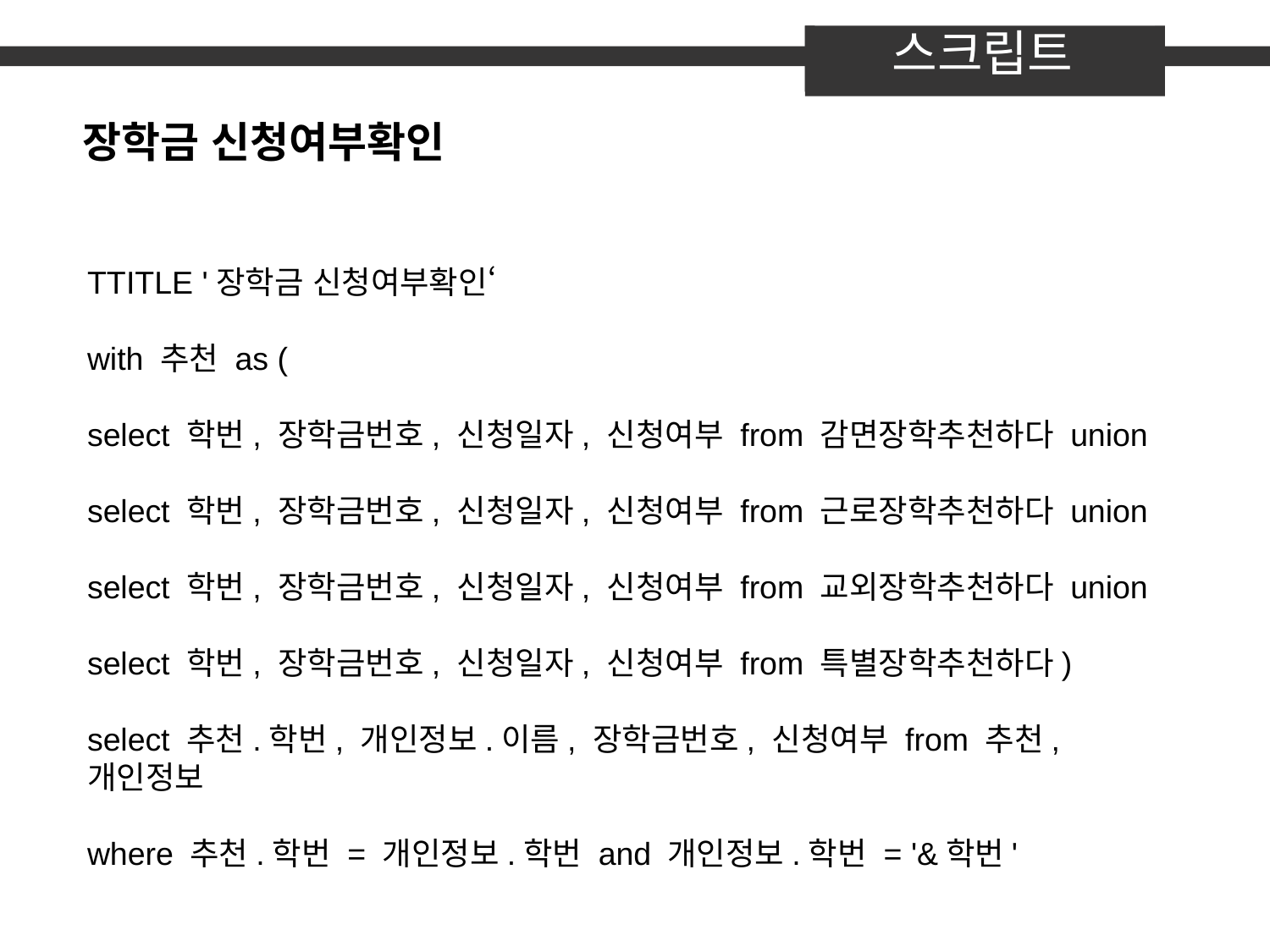

스크립트

장학금 신청여부확인
TTITLE '장학금 신청여부확인‘

with 추천 as (

select 학번, 장학금번호, 신청일자, 신청여부 from 감면장학추천하다 union

select 학번, 장학금번호, 신청일자, 신청여부 from 근로장학추천하다 union

select 학번, 장학금번호, 신청일자, 신청여부 from 교외장학추천하다 union

select 학번, 장학금번호, 신청일자, 신청여부 from 특별장학추천하다)

select 추천.학번, 개인정보.이름, 장학금번호, 신청여부 from 추천, 개인정보

where 추천.학번 = 개인정보.학번 and 개인정보.학번 = '&학번'